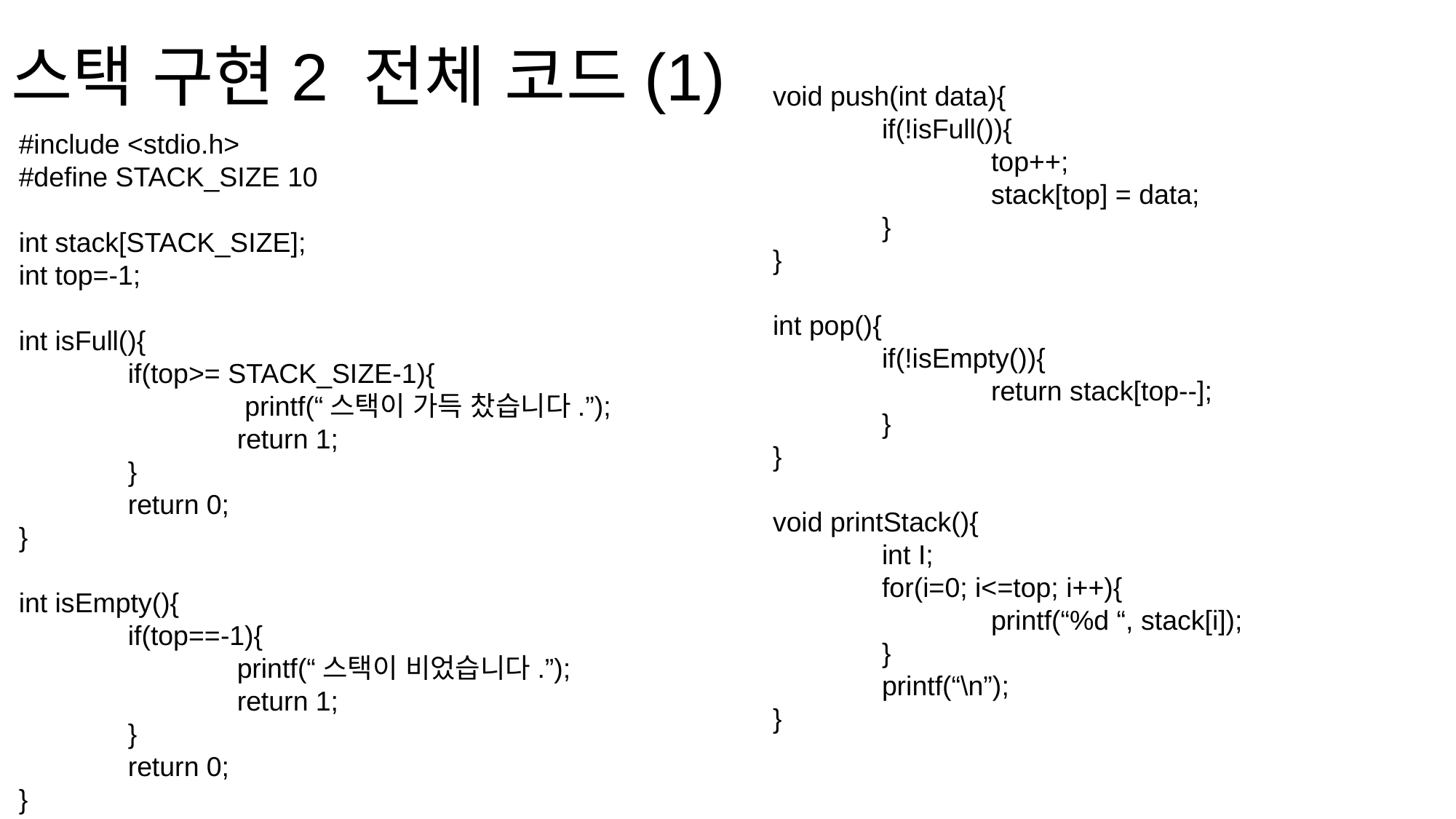

# 스택 구현2 전체 코드(1)
void push(int data){
	if(!isFull()){
		top++;
		stack[top] = data;
	}
}

int pop(){
	if(!isEmpty()){
		return stack[top--];
	}
}

void printStack(){
	int I;
	for(i=0; i<=top; i++){
		printf(“%d “, stack[i]);
	}
	printf(“\n”);
}
#include <stdio.h>
#define STACK_SIZE 10

int stack[STACK_SIZE];
int top=-1;

int isFull(){
	if(top>= STACK_SIZE-1){
		 printf(“스택이 가득 찼습니다.”);
		return 1;
	}
	return 0;
}

int isEmpty(){
	if(top==-1){
		printf(“스택이 비었습니다.”);
		return 1;
	}
	return 0;
}